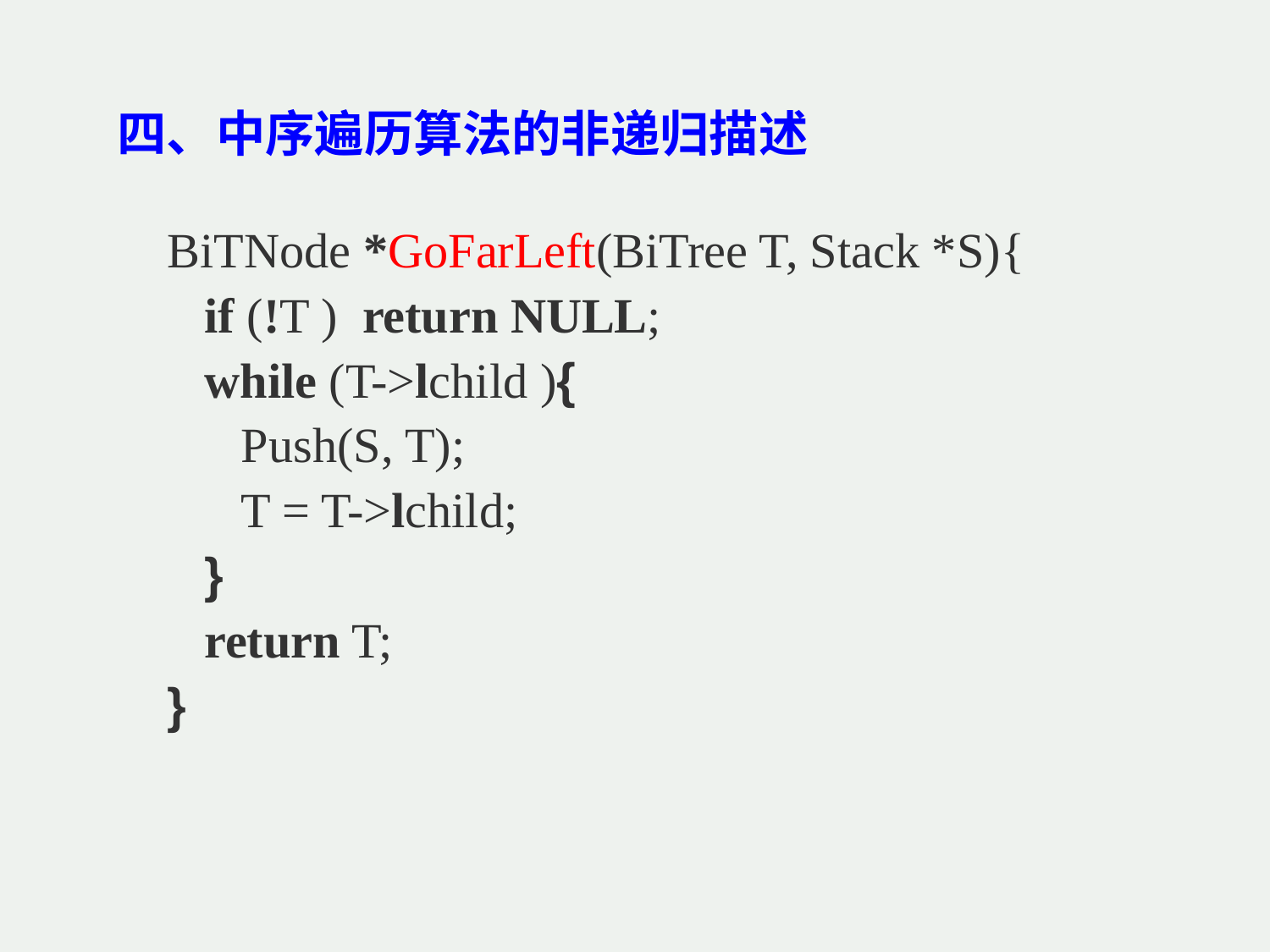

四、中序遍历算法的非递归描述
BiTNode *GoFarLeft(BiTree T, Stack *S){
   if (!T )  return NULL;
   while (T->lchild ){
      Push(S, T);
      T = T->lchild;
   }
   return T;
}